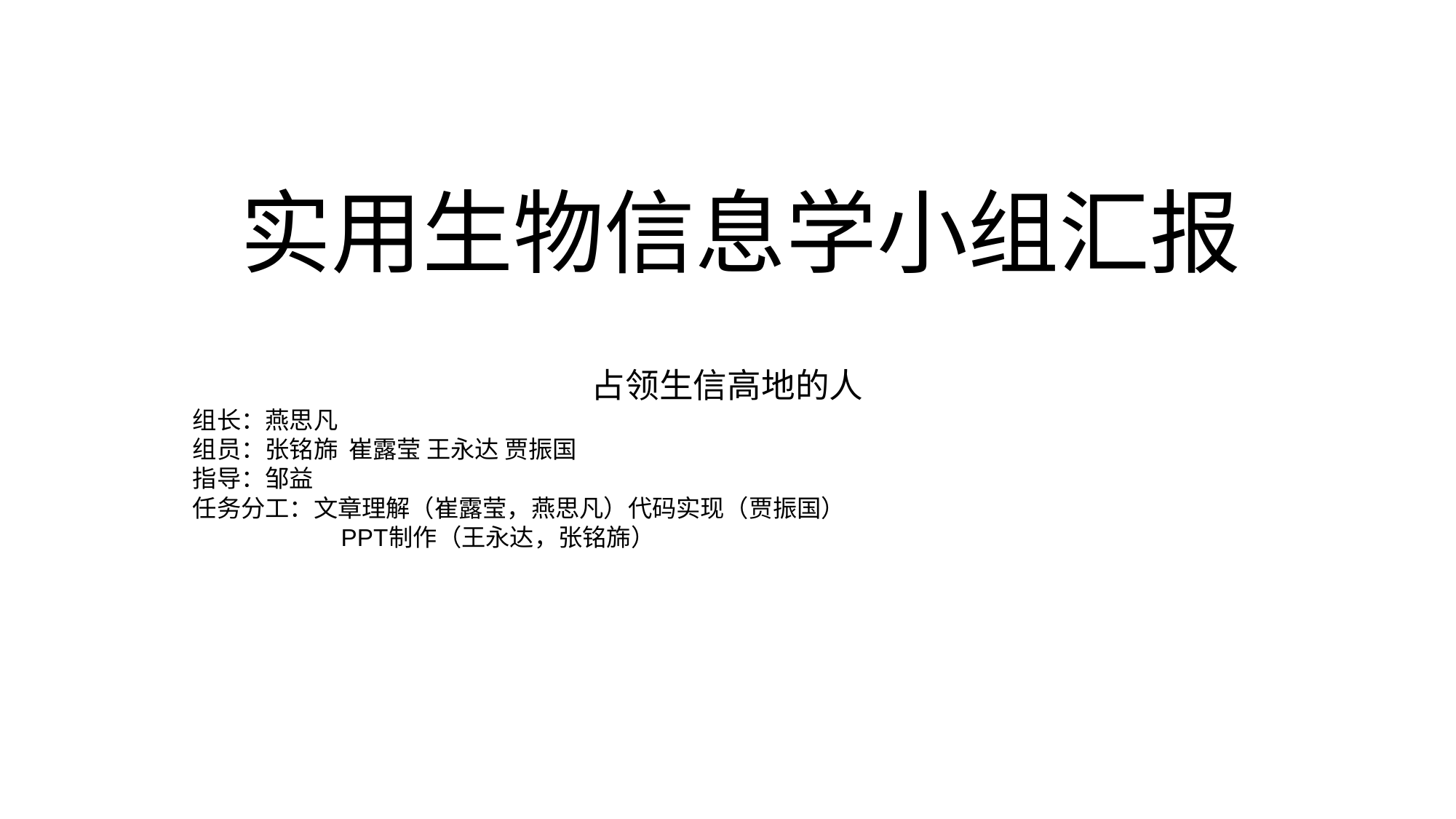

# 实用生物信息学小组汇报
占领生信高地的人
组长：燕思凡
组员：张铭旆  崔露莹 王永达 贾振国
指导：邹益
任务分工：文章理解（崔露莹，燕思凡）代码实现（贾振国）
                      PPT制作（王永达，张铭旆）